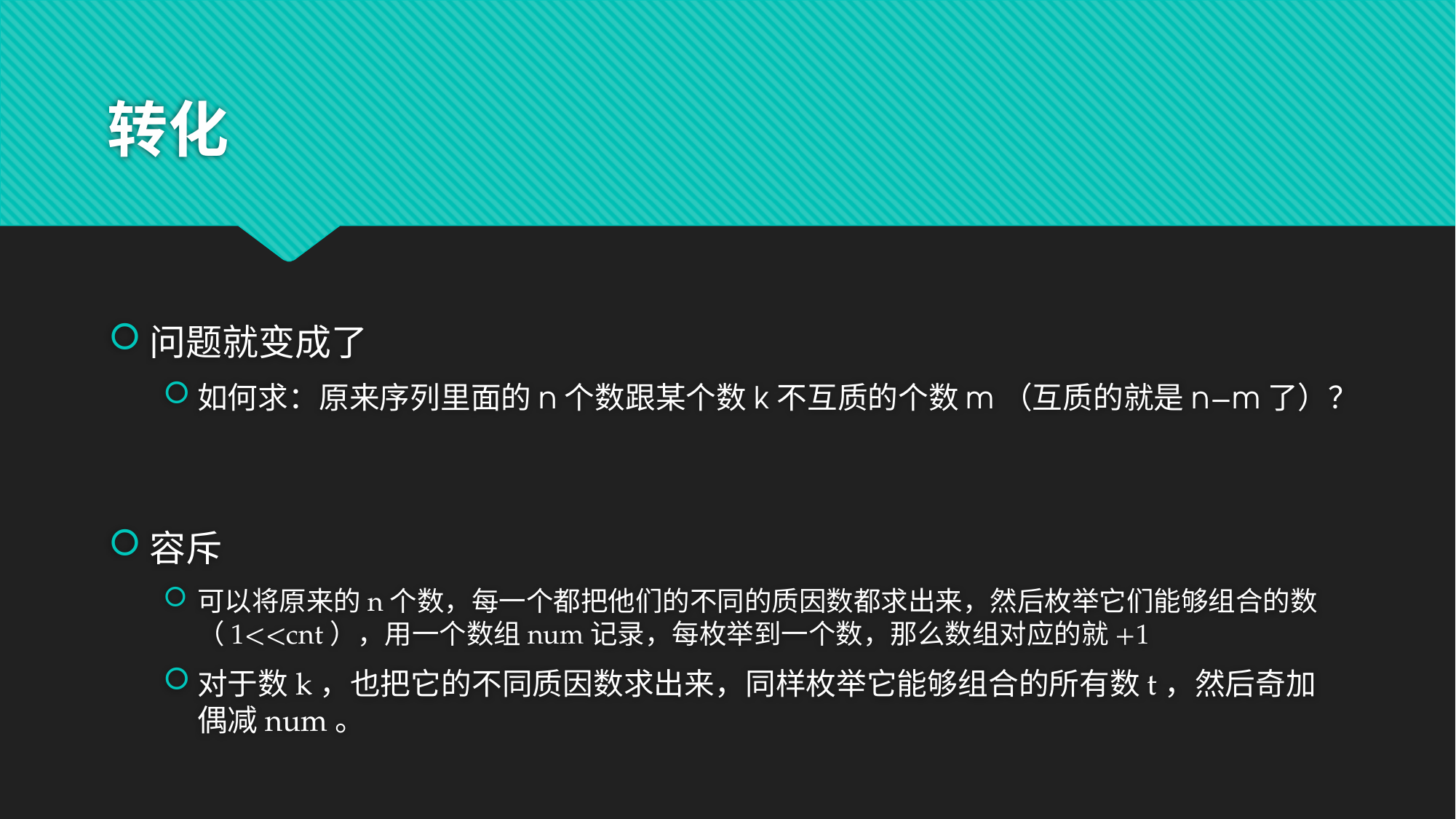

# 转化
问题就变成了
如何求：原来序列里面的n个数跟某个数k不互质的个数m（互质的就是n−m了）？

容斥
可以将原来的n个数，每一个都把他们的不同的质因数都求出来，然后枚举它们能够组合的数（1<<cnt），用一个数组num记录，每枚举到一个数，那么数组对应的就+1
对于数k，也把它的不同质因数求出来，同样枚举它能够组合的所有数t，然后奇加偶减num。